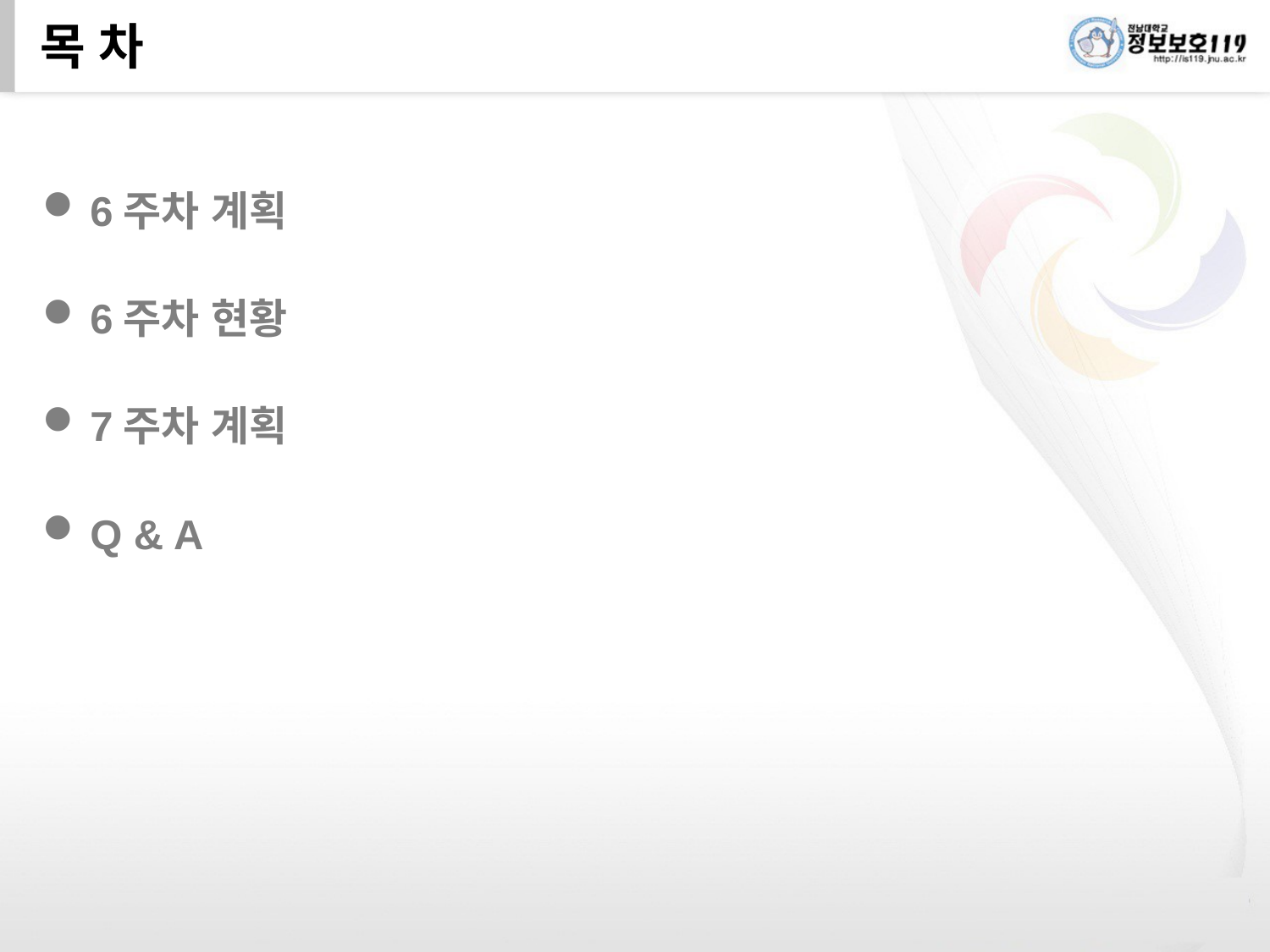

# 목 차
6주차 계획
6주차 현황
7주차 계획
Q & A